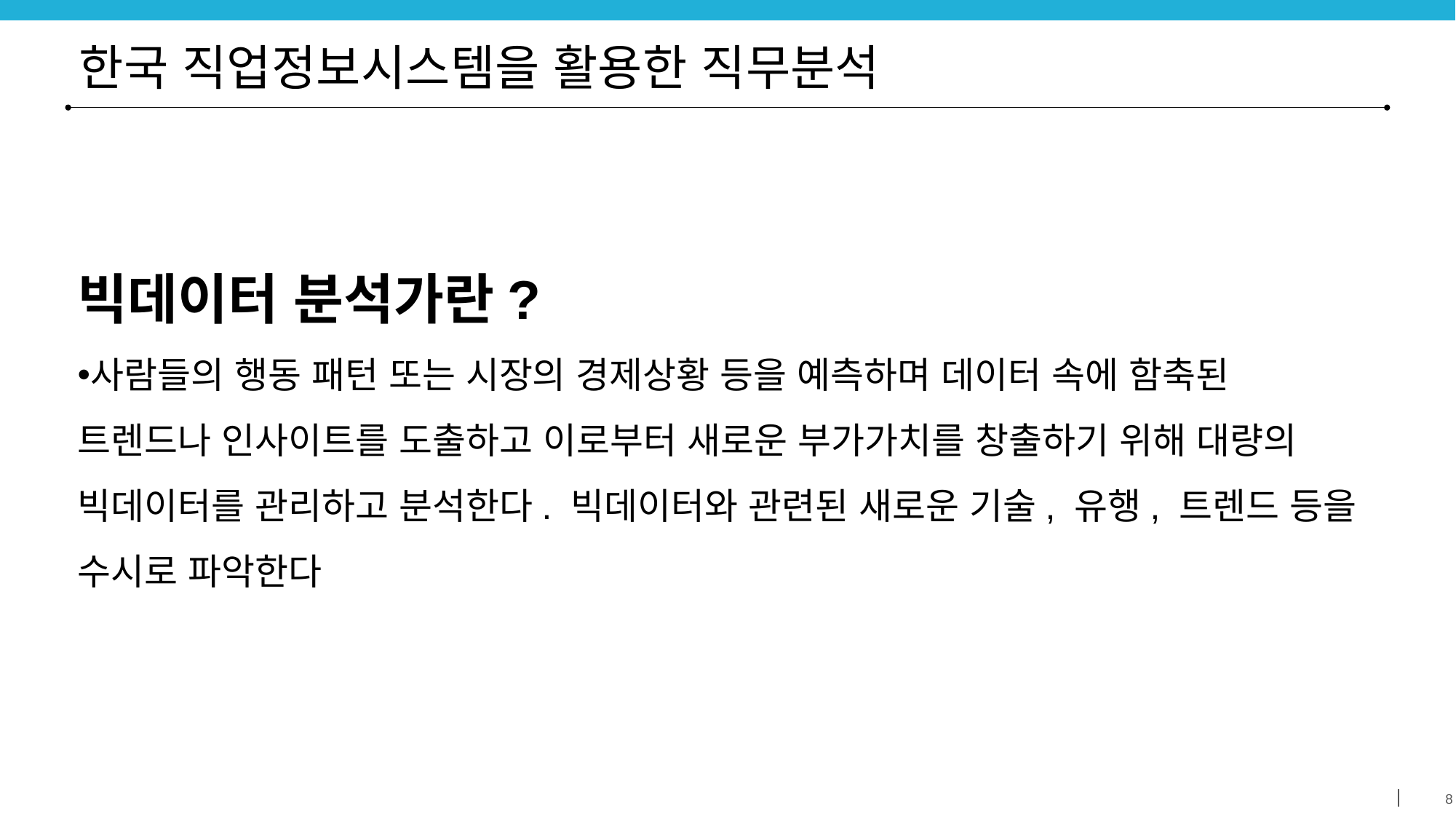

# 한국 직업정보시스템을 활용한 직무분석
빅데이터 분석가란?
사람들의 행동 패턴 또는 시장의 경제상황 등을 예측하며 데이터 속에 함축된 트렌드나 인사이트를 도출하고 이로부터 새로운 부가가치를 창출하기 위해 대량의 빅데이터를 관리하고 분석한다. 빅데이터와 관련된 새로운 기술, 유행, 트렌드 등을 수시로 파악한다